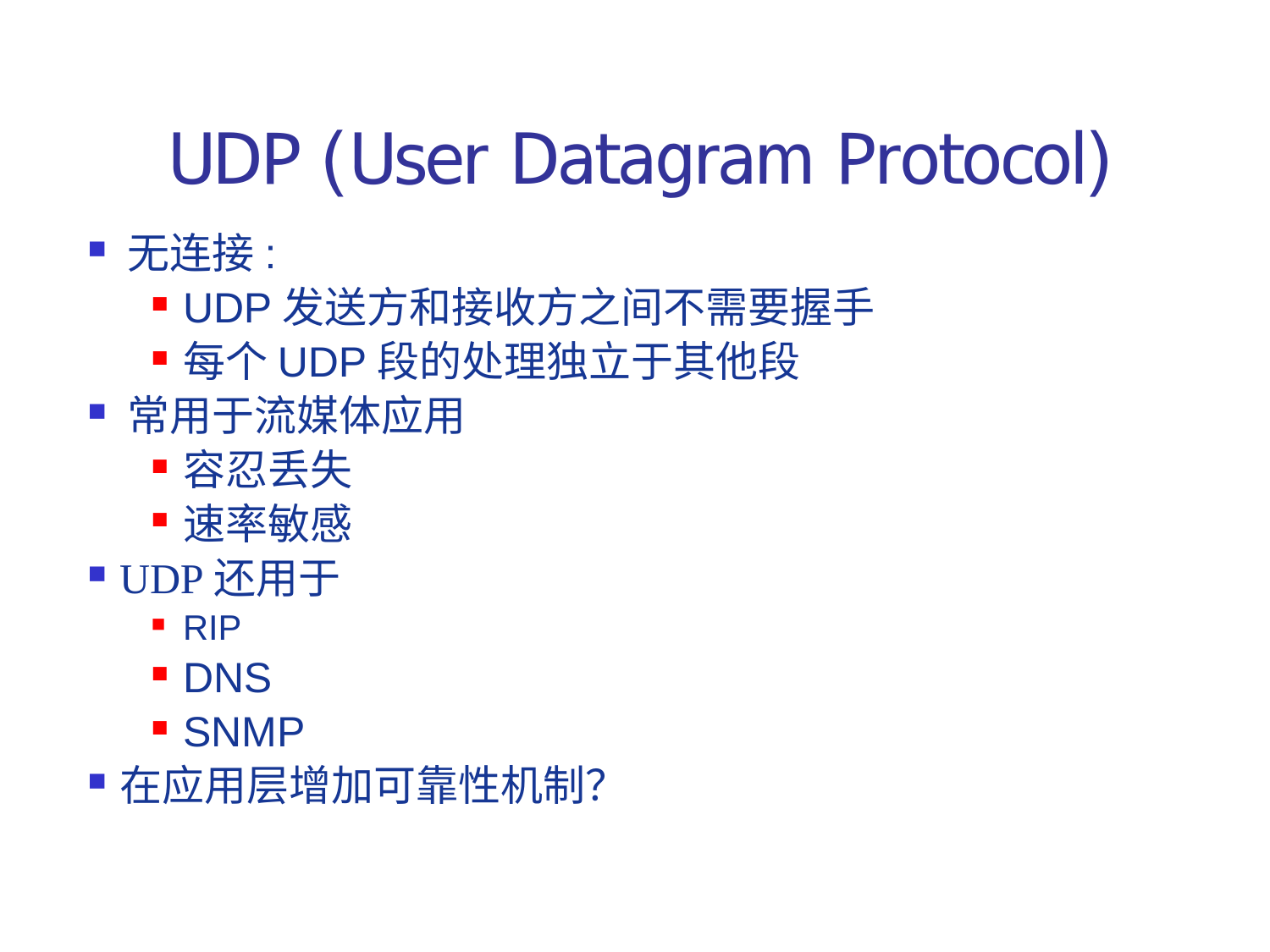

# UDP (User Datagram Protocol)
无连接:
UDP发送方和接收方之间不需要握手
每个UDP段的处理独立于其他段
常用于流媒体应用
容忍丢失
速率敏感
UDP还用于
RIP
DNS
SNMP
在应用层增加可靠性机制？